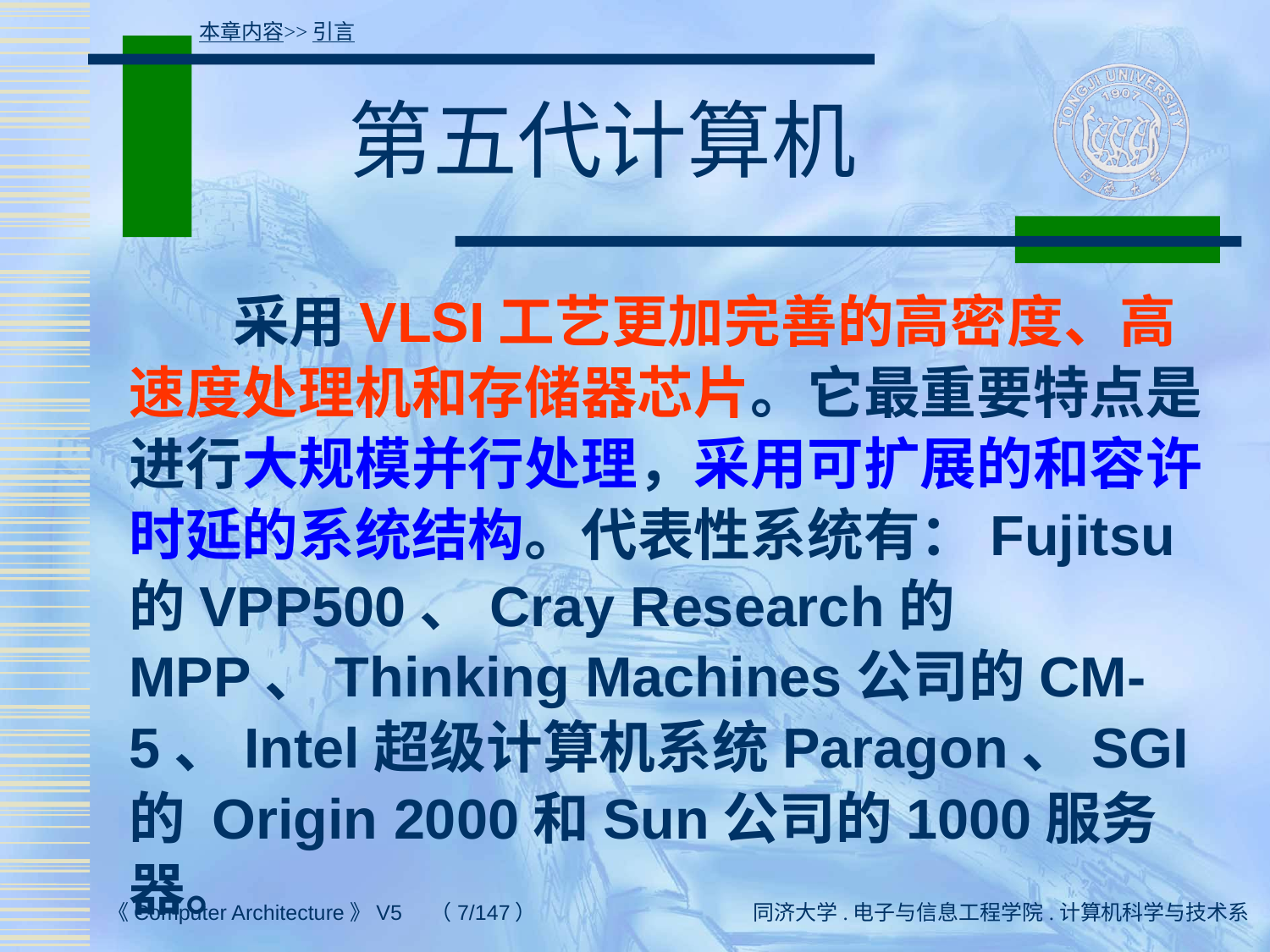

本章内容>>引言
# 第五代计算机
       采用VLSI工艺更加完善的高密度、高速度处理机和存储器芯片。它最重要特点是进行大规模并行处理，采用可扩展的和容许时延的系统结构。代表性系统有：Fujitsu的VPP500、Cray Research的MPP、Thinking Machines公司的CM-5、Intel超级计算机系统Paragon、SGI的 Origin 2000和Sun公司的1000服务器。